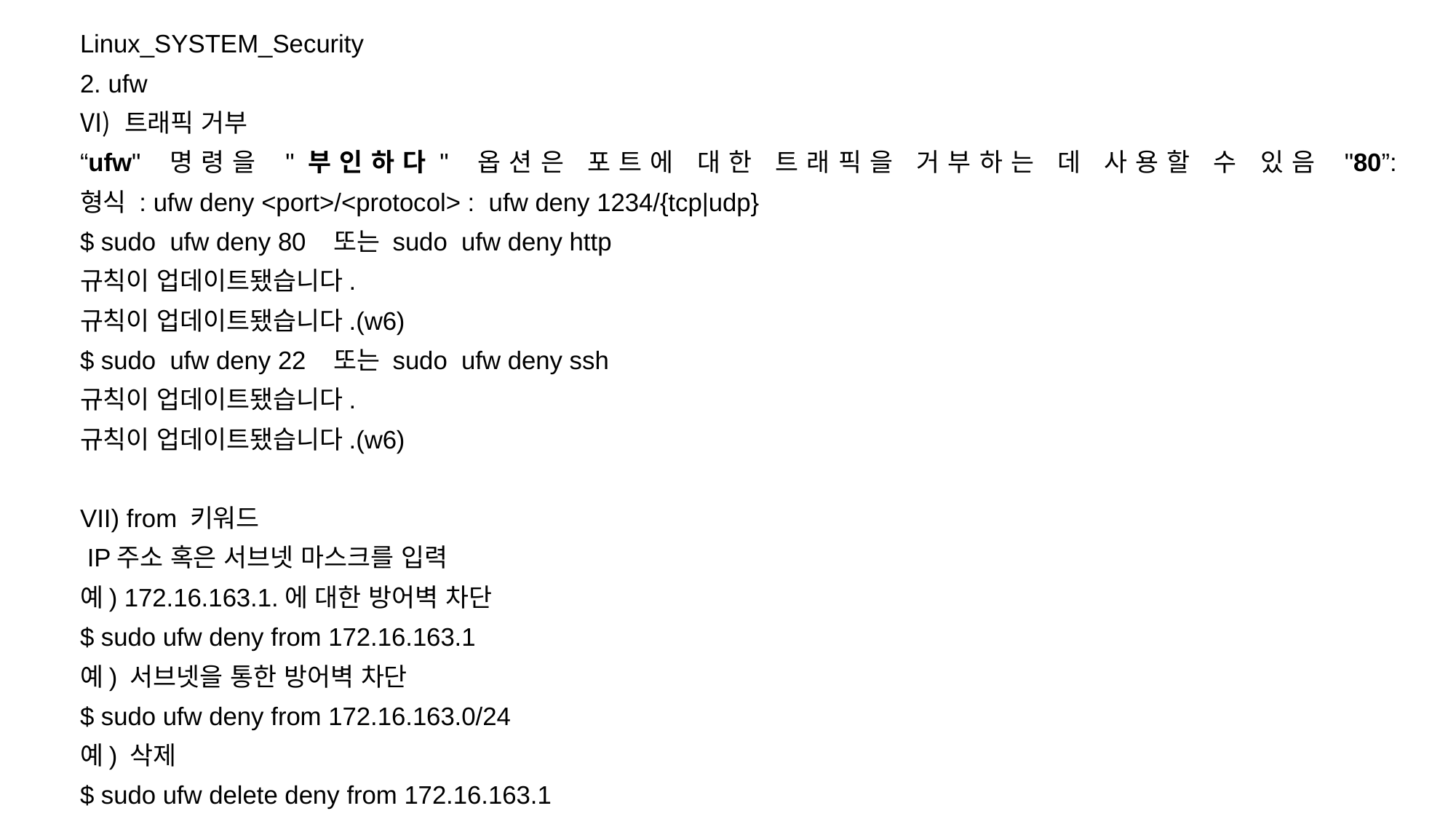

Linux_SYSTEM_Security
2. ufw
트래픽 거부
“ufw" 명령을 "부인하다" 옵션은 포트에 대한 트래픽을 거부하는 데 사용할 수 있음 "80”:
형식 : ufw deny <port>/<protocol> :  ufw deny 1234/{tcp|udp}
$ sudo  ufw deny 80   또는 sudo  ufw deny http
규칙이 업데이트됐습니다.
규칙이 업데이트됐습니다.(w6)
$ sudo  ufw deny 22   또는 sudo  ufw deny ssh
규칙이 업데이트됐습니다.
규칙이 업데이트됐습니다.(w6)
VII) from 키워드
 IP주소 혹은 서브넷 마스크를 입력
예) 172.16.163.1.에 대한 방어벽 차단
$ sudo ufw deny from 172.16.163.1
예) 서브넷을 통한 방어벽 차단
$ sudo ufw deny from 172.16.163.0/24
예) 삭제
$ sudo ufw delete deny from 172.16.163.1